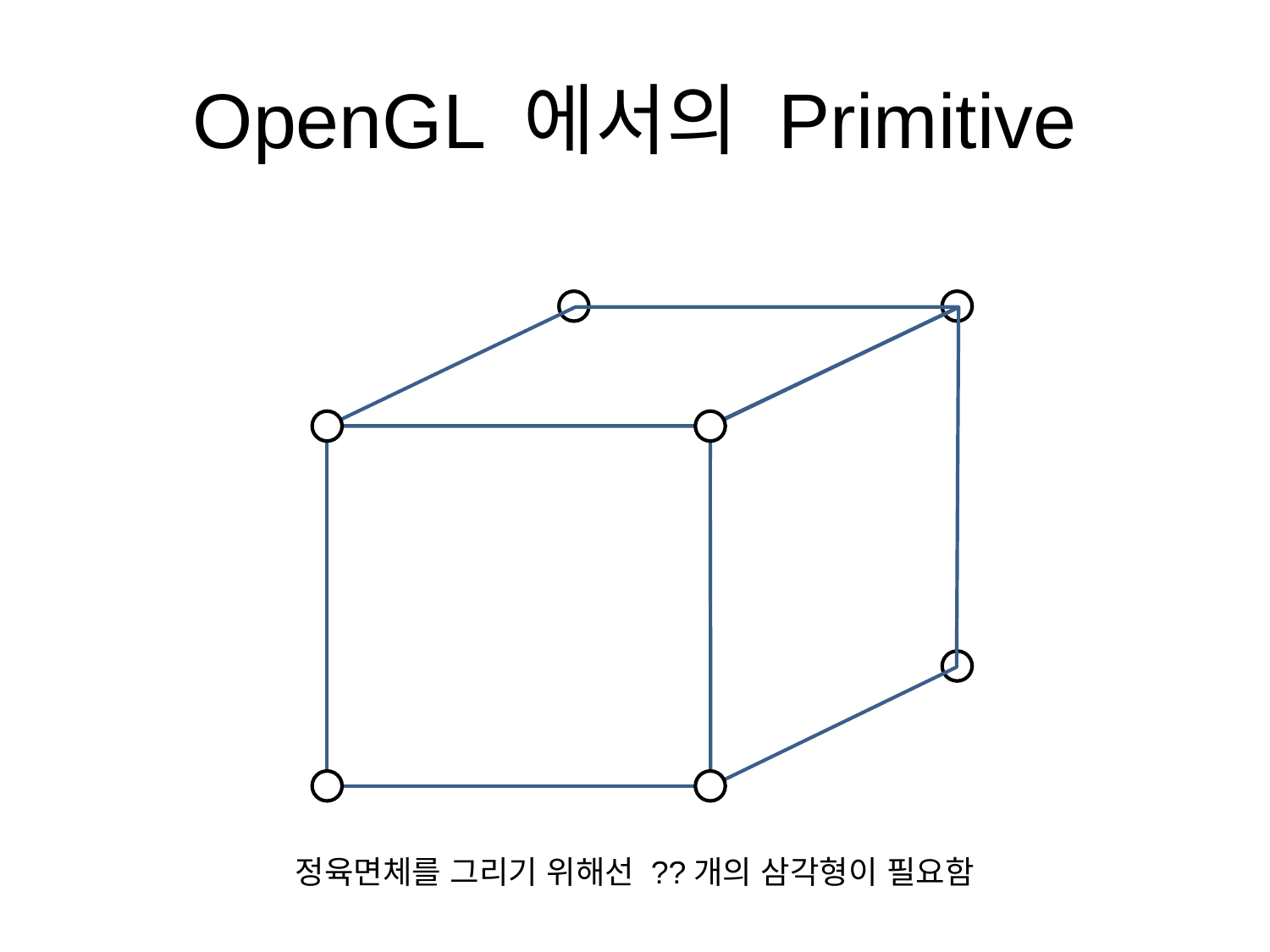

# OpenGL 에서의 Primitive

정육면체를 그리기 위해선 ??개의 삼각형이 필요함